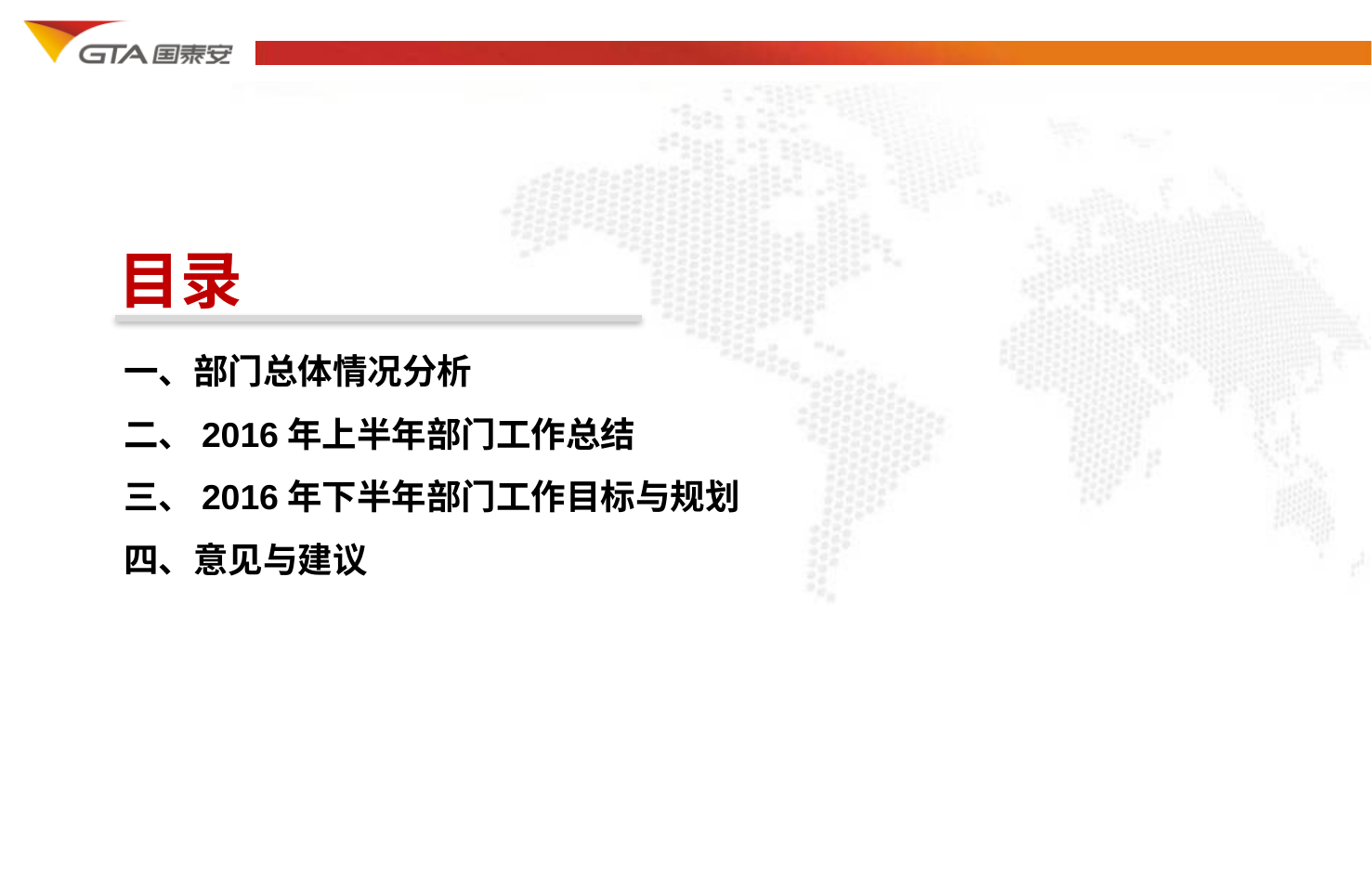

目录
一、部门总体情况分析
二、2016年上半年部门工作总结
三、2016年下半年部门工作目标与规划
四、意见与建议